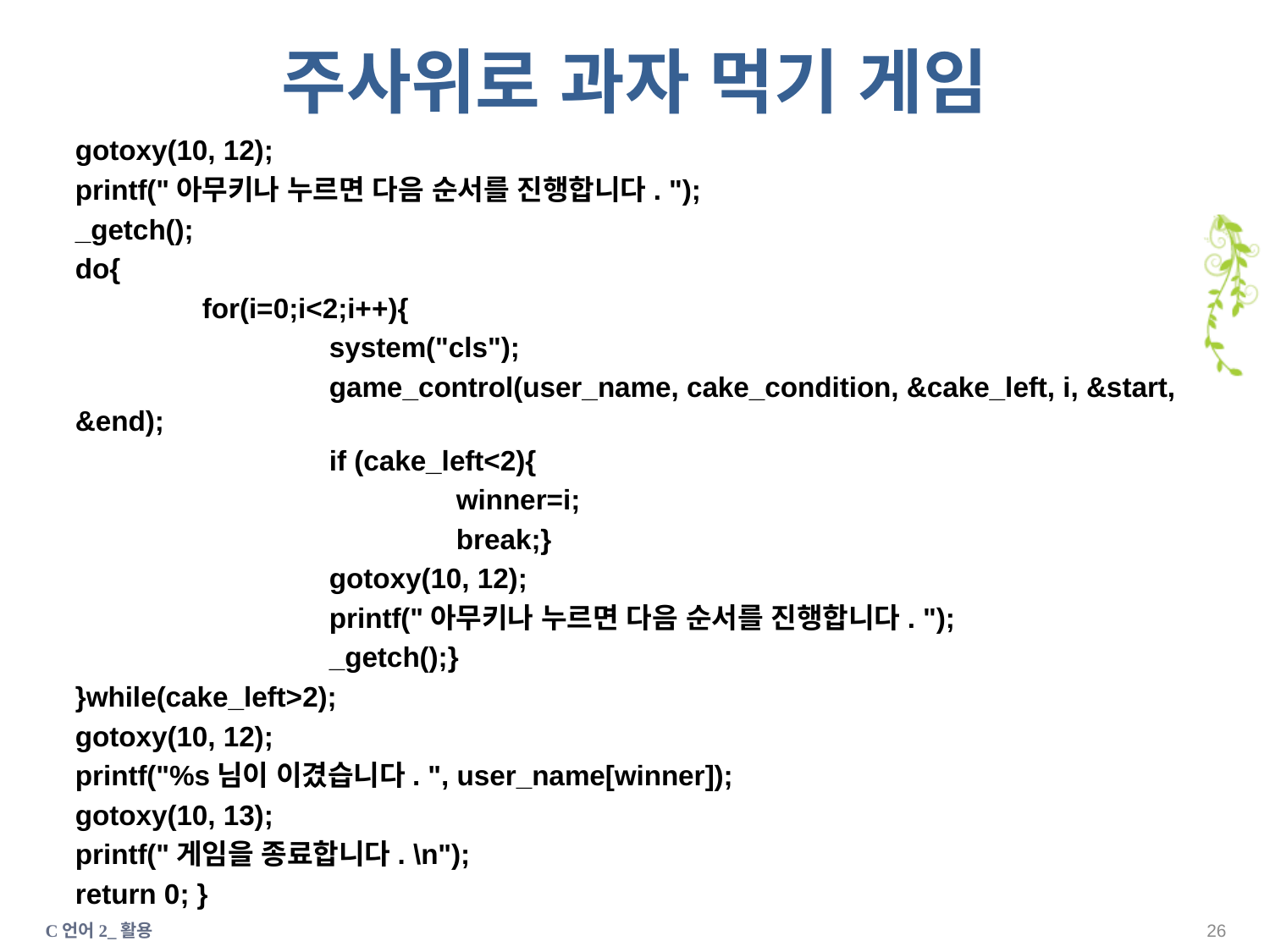

# 주사위로 과자 먹기 게임
	gotoxy(10, 12);
	printf("아무키나 누르면 다음 순서를 진행합니다. ");
	_getch();
	do{
		for(i=0;i<2;i++){
			system("cls");
			game_control(user_name, cake_condition, &cake_left, i, &start, &end);
			if (cake_left<2){
				winner=i;
				break;}
			gotoxy(10, 12);
			printf("아무키나 누르면 다음 순서를 진행합니다. ");
			_getch();}
	}while(cake_left>2);
	gotoxy(10, 12);
	printf("%s님이 이겼습니다. ", user_name[winner]);
	gotoxy(10, 13);
	printf("게임을 종료합니다. \n");
	return 0; }

C언어2_활용
26